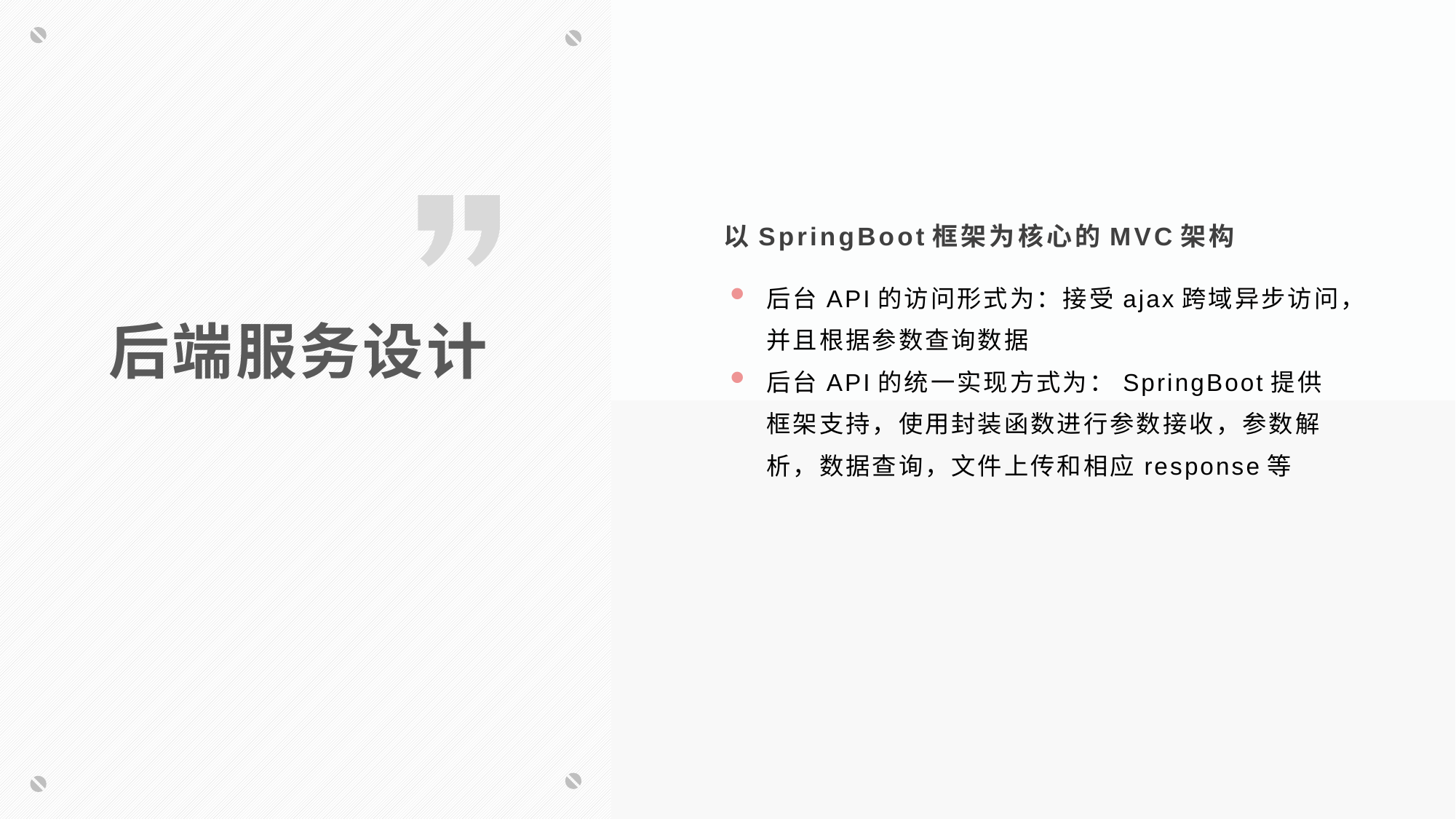

以SpringBoot框架为核心的MVC架构
后台API的访问形式为：接受ajax跨域异步访问，并且根据参数查询数据
后台API的统一实现方式为：SpringBoot提供框架支持，使用封装函数进行参数接收，参数解析，数据查询，文件上传和相应response等

后端服务设计